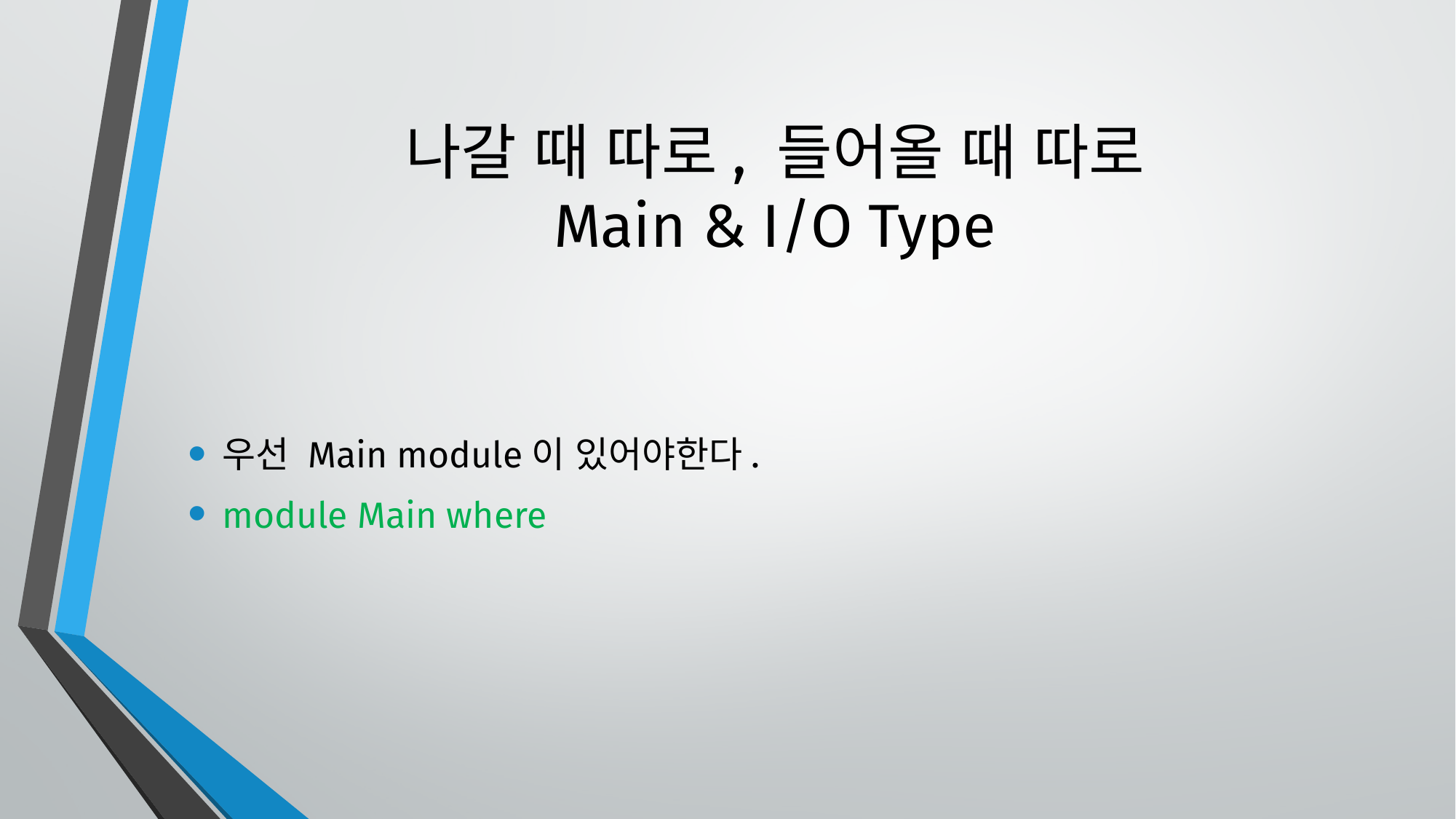

# 나갈 때 따로, 들어올 때 따로 Main & I/O Type
우선 Main module이 있어야한다.
module Main where